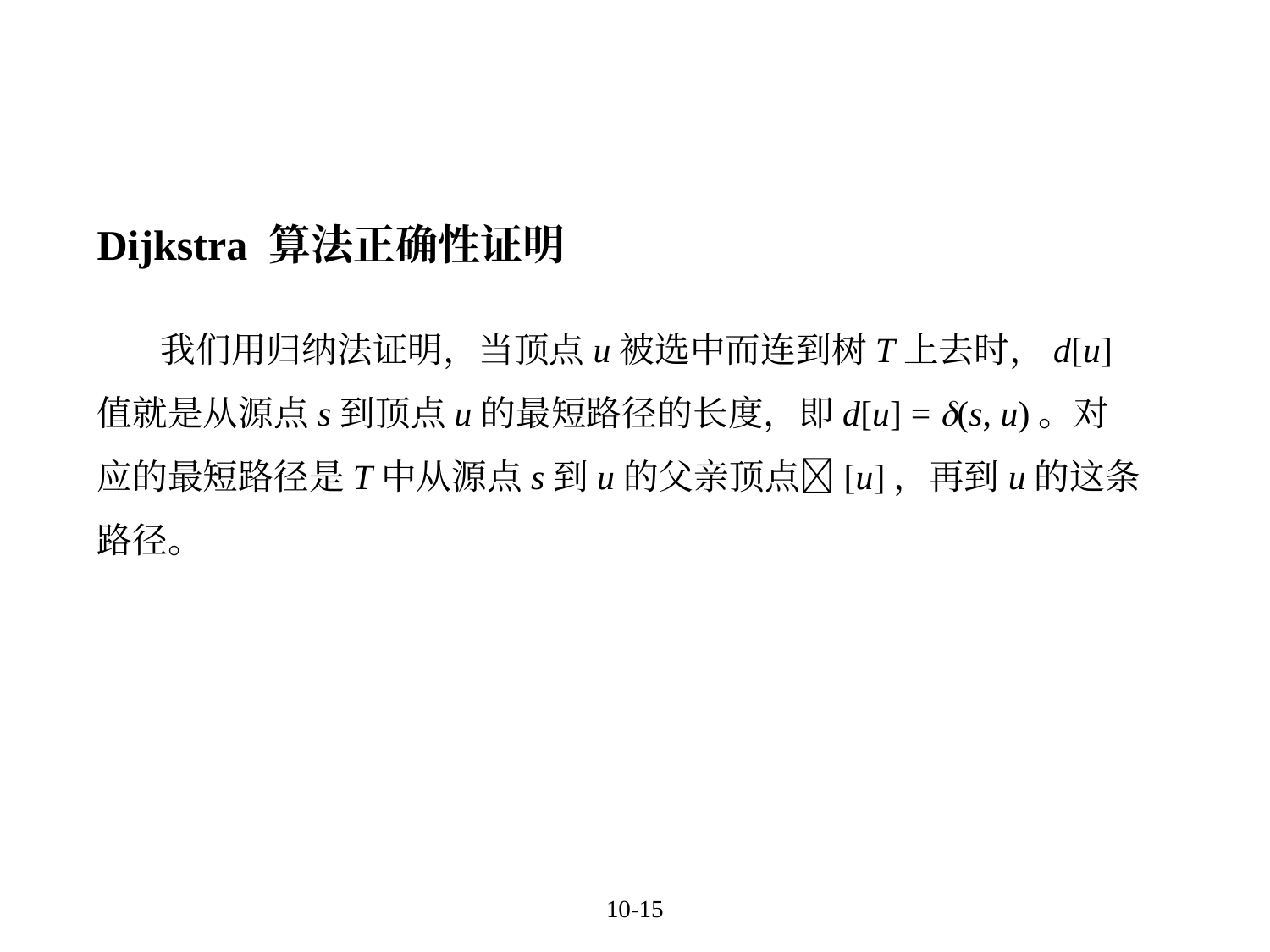

Dijkstra 算法正确性证明

我们用归纳法证明，当顶点u被选中而连到树T上去时，d[u]值就是从源点s到顶点u的最短路径的长度，即d[u] = δ(s, u)。对应的最短路径是T中从源点s到u的父亲顶点π[u]，再到u的这条路径。

10-15